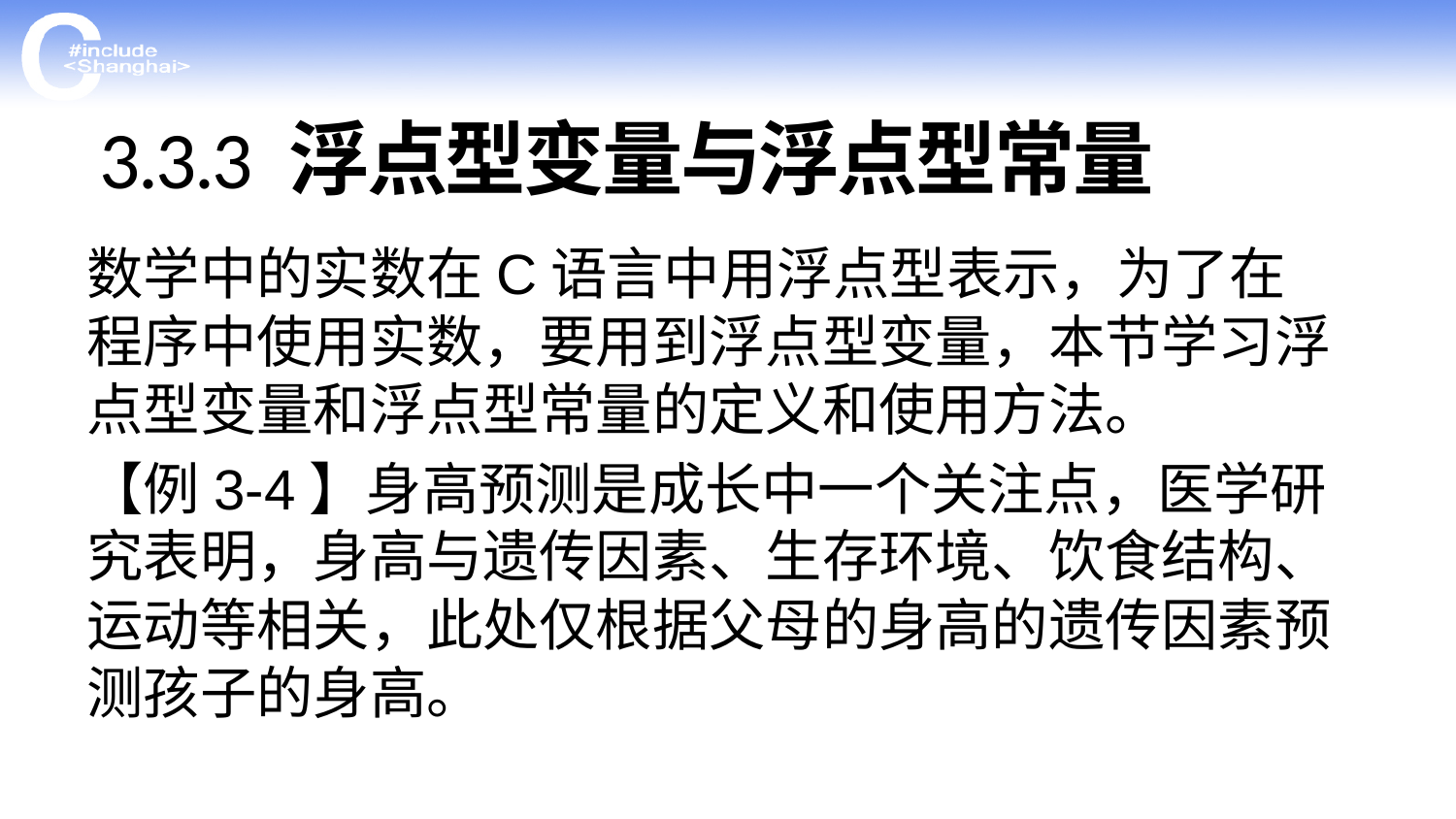

3.3.3 浮点型变量与浮点型常量
数学中的实数在C语言中用浮点型表示，为了在程序中使用实数，要用到浮点型变量，本节学习浮点型变量和浮点型常量的定义和使用方法。
【例3-4】身高预测是成长中一个关注点，医学研究表明，身高与遗传因素、生存环境、饮食结构、运动等相关，此处仅根据父母的身高的遗传因素预测孩子的身高。